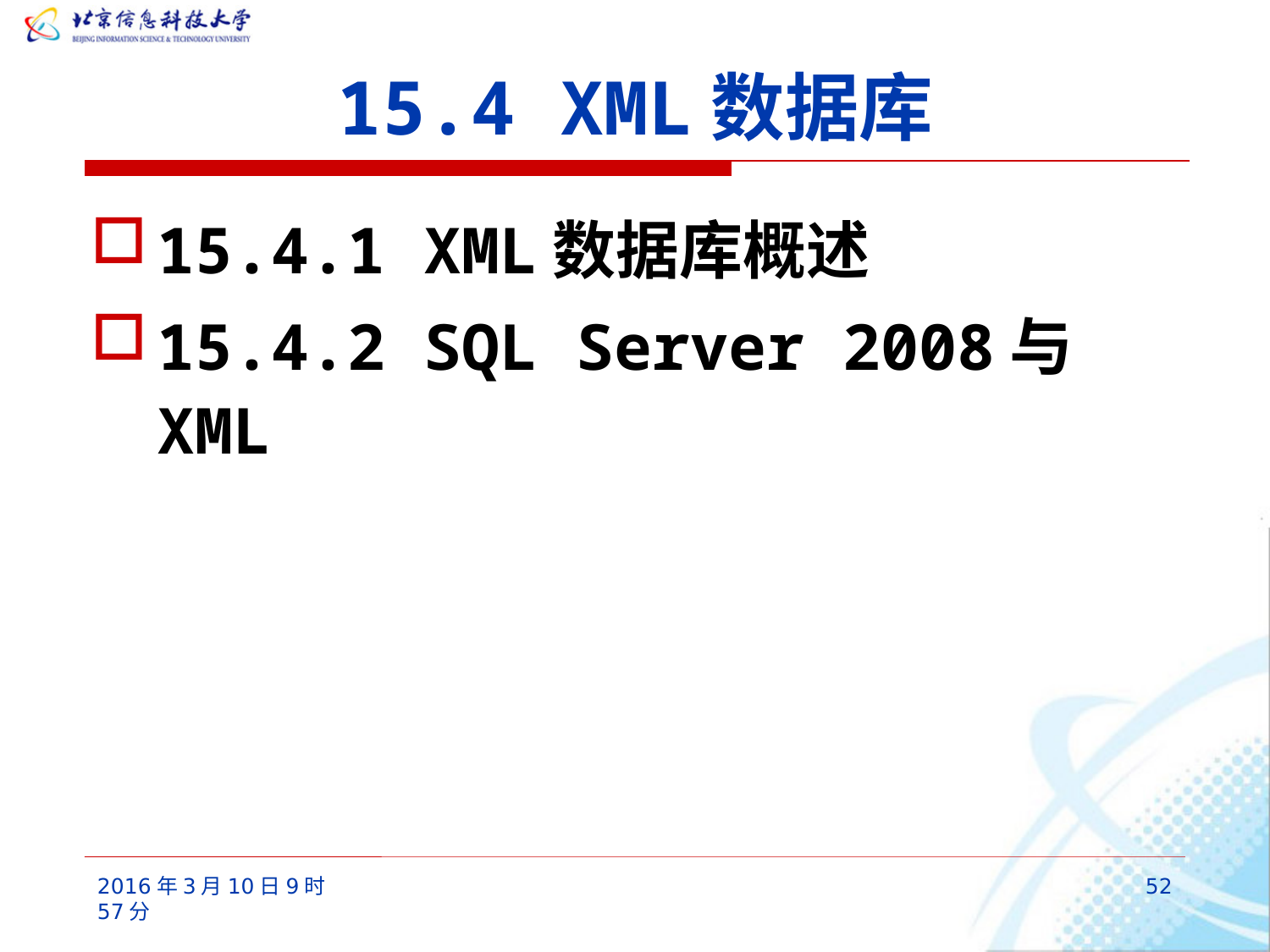

# 15.4 XML数据库
15.4.1 XML数据库概述
15.4.2 SQL Server 2008与XML
2016年3月10日9时57分
52